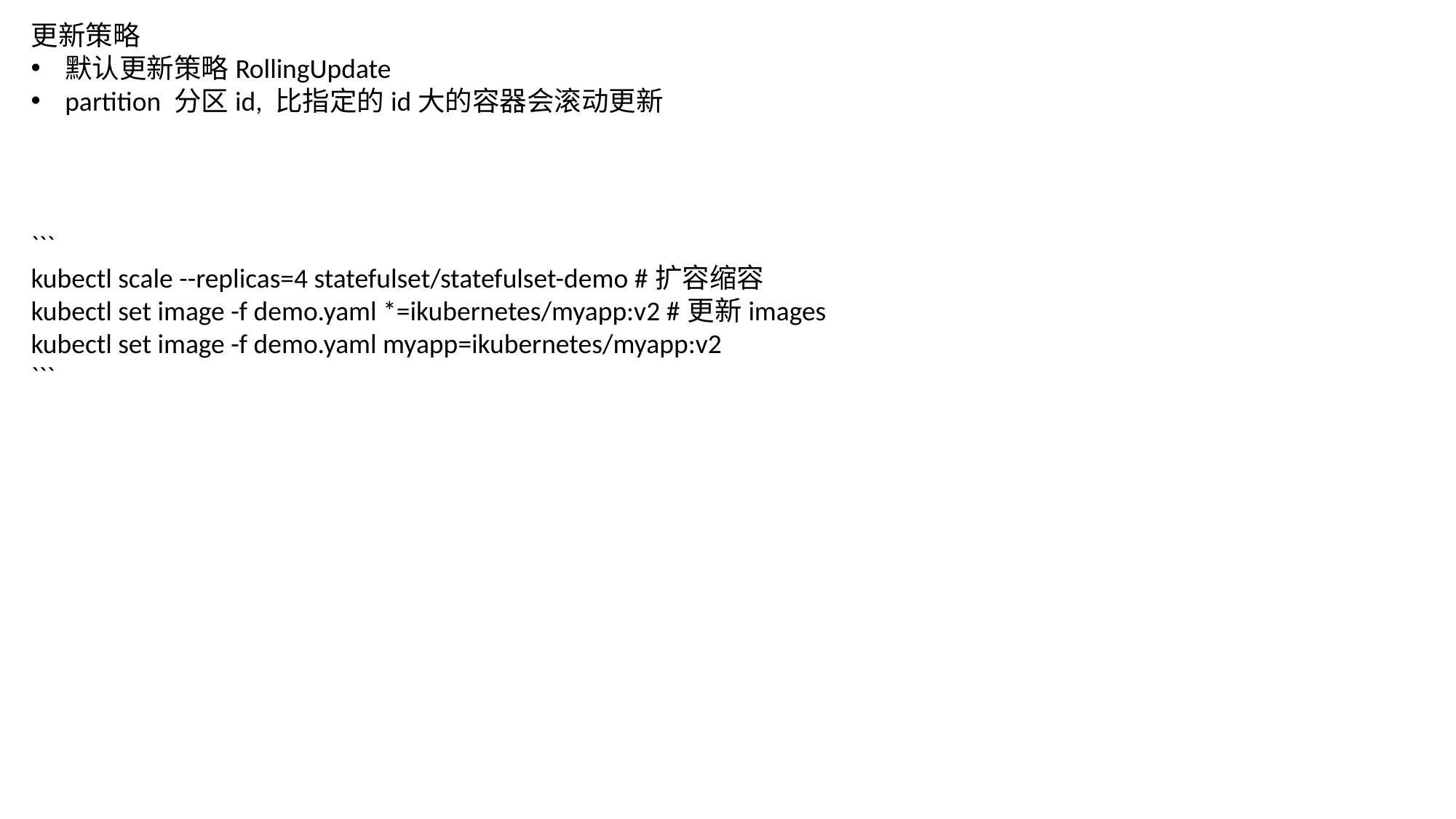

更新策略
默认更新策略RollingUpdate
partition 分区id, 比指定的id大的容器会滚动更新
```
kubectl scale --replicas=4 statefulset/statefulset-demo #扩容缩容
kubectl set image -f demo.yaml *=ikubernetes/myapp:v2 #更新images
kubectl set image -f demo.yaml myapp=ikubernetes/myapp:v2
```